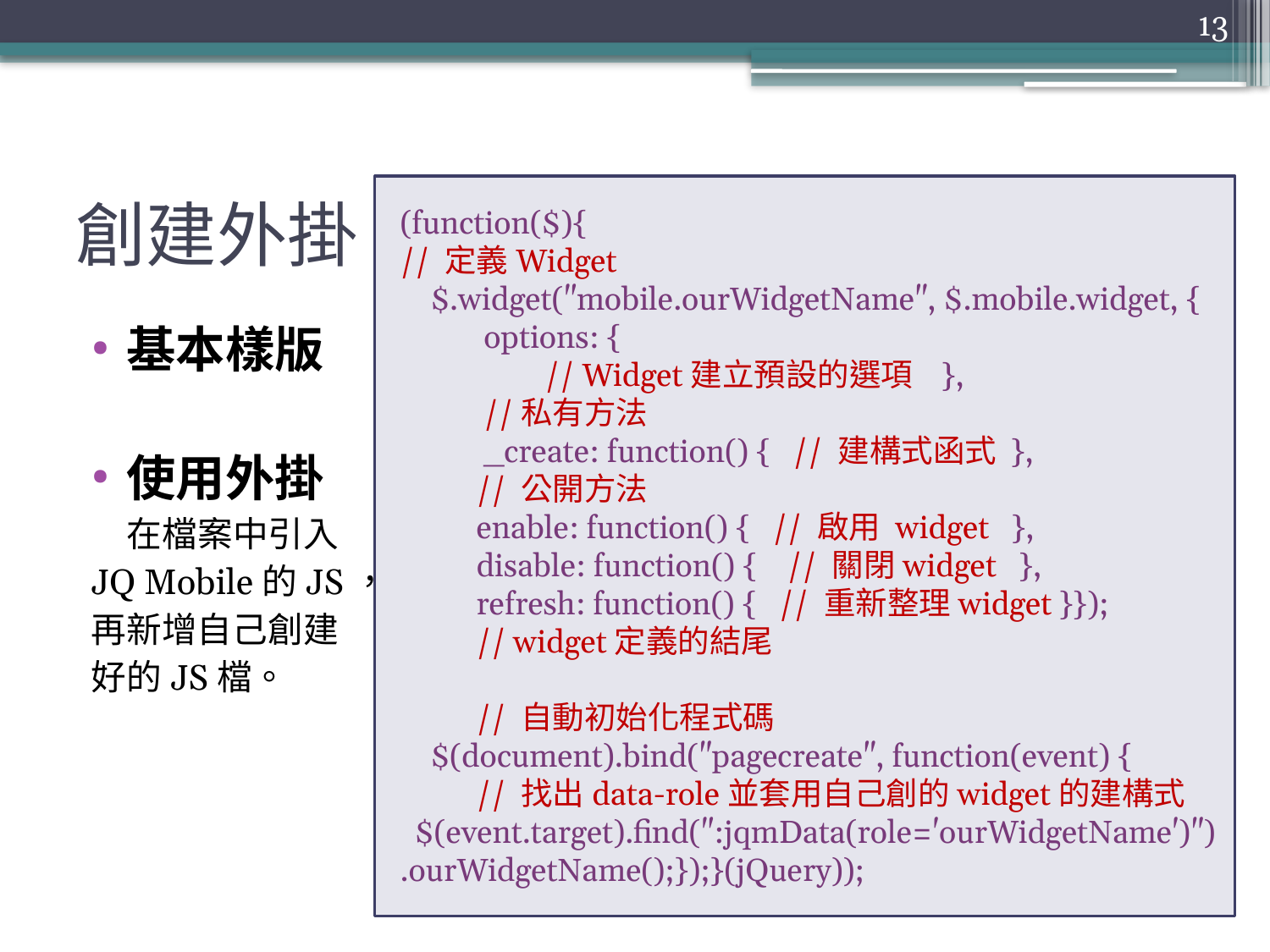

13
# 創建外掛

(function($){
// 定義Widget
    $.widget("mobile.ourWidgetName", $.mobile.widget, {
           options: {
                   // Widget建立預設的選項   },
           //私有方法
           _create: function() {   // 建構式函式 },
          // 公開方法
          enable: function() {   // 啟用 widget   },
          disable: function() {    // 關閉widget   },
          refresh: function() {   // 重新整理widget }});
          // widget定義的結尾

          // 自動初始化程式碼
    $(document).bind("pagecreate", function(event) {
          // 找出data-role並套用自己創的widget的建構式         $(event.target).find(":jqmData(role='ourWidgetName')")
.ourWidgetName();});}(jQuery));
基本樣版

使用外掛
	在檔案中引入
JQ Mobile的JS，
再新增自己創建
好的JS檔。